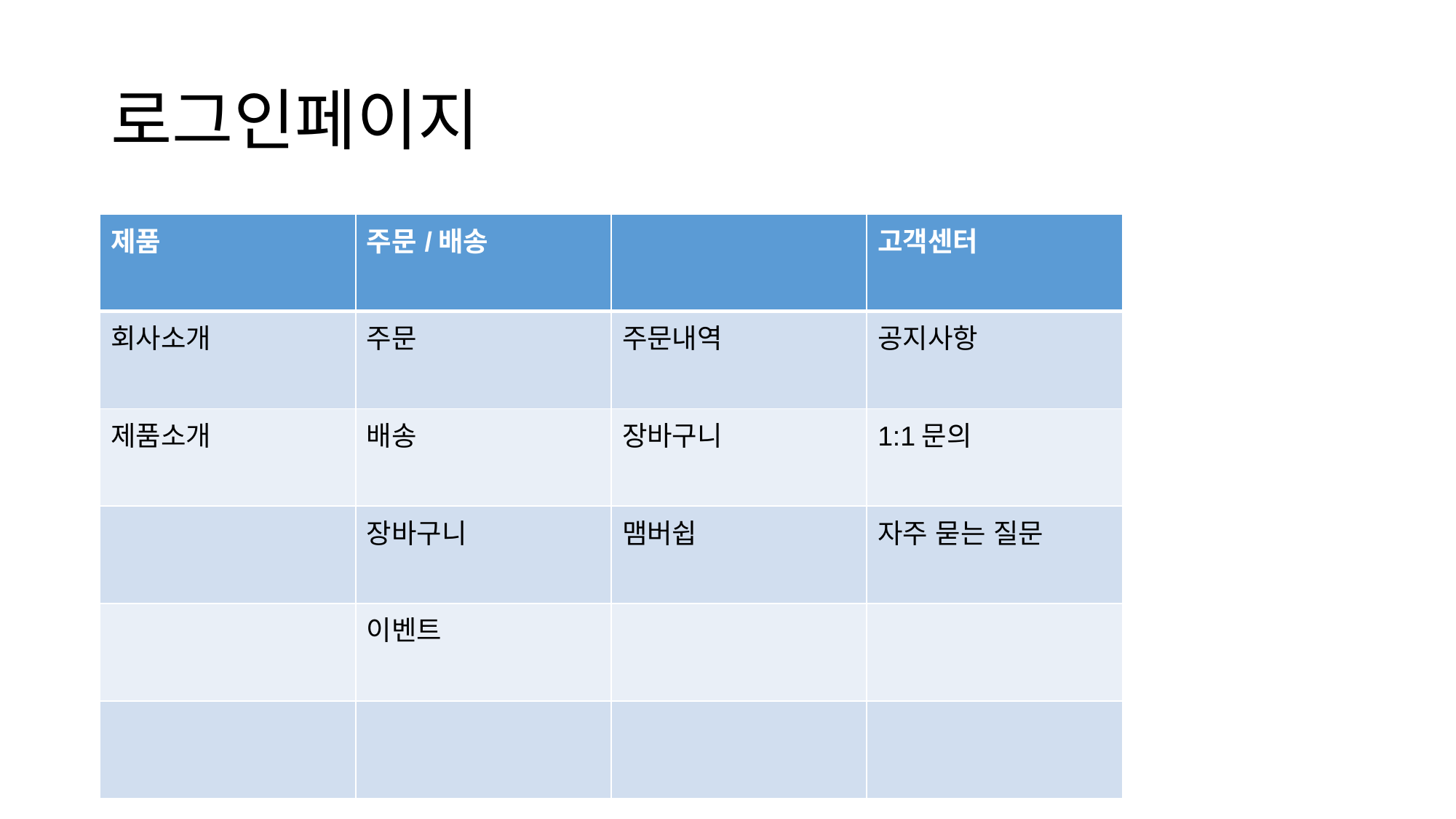

# 로그인페이지
| 제품 | 주문/배송 |  | 고객센터 |
| --- | --- | --- | --- |
| 회사소개 | 주문 | 주문내역 | 공지사항 |
| 제품소개 | 배송 | 장바구니 | 1:1문의 |
|  | 장바구니 | 맴버쉽 | 자주 묻는 질문 |
|  | 이벤트 |  |  |
|  |  |  |  |